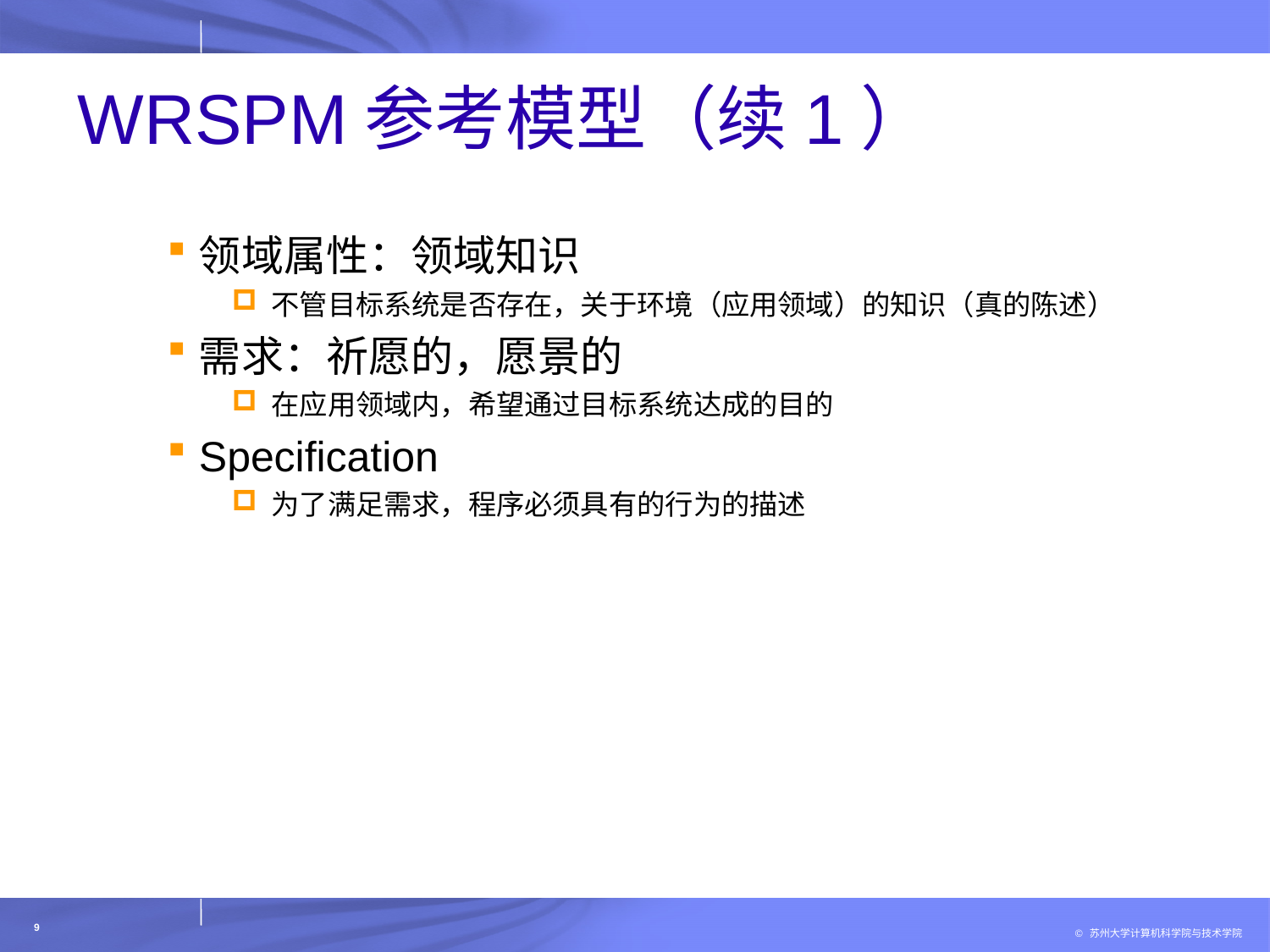

# WRSPM参考模型（续1）
领域属性：领域知识
不管目标系统是否存在，关于环境（应用领域）的知识（真的陈述）
需求：祈愿的，愿景的
在应用领域内，希望通过目标系统达成的目的
Specification
为了满足需求，程序必须具有的行为的描述
9